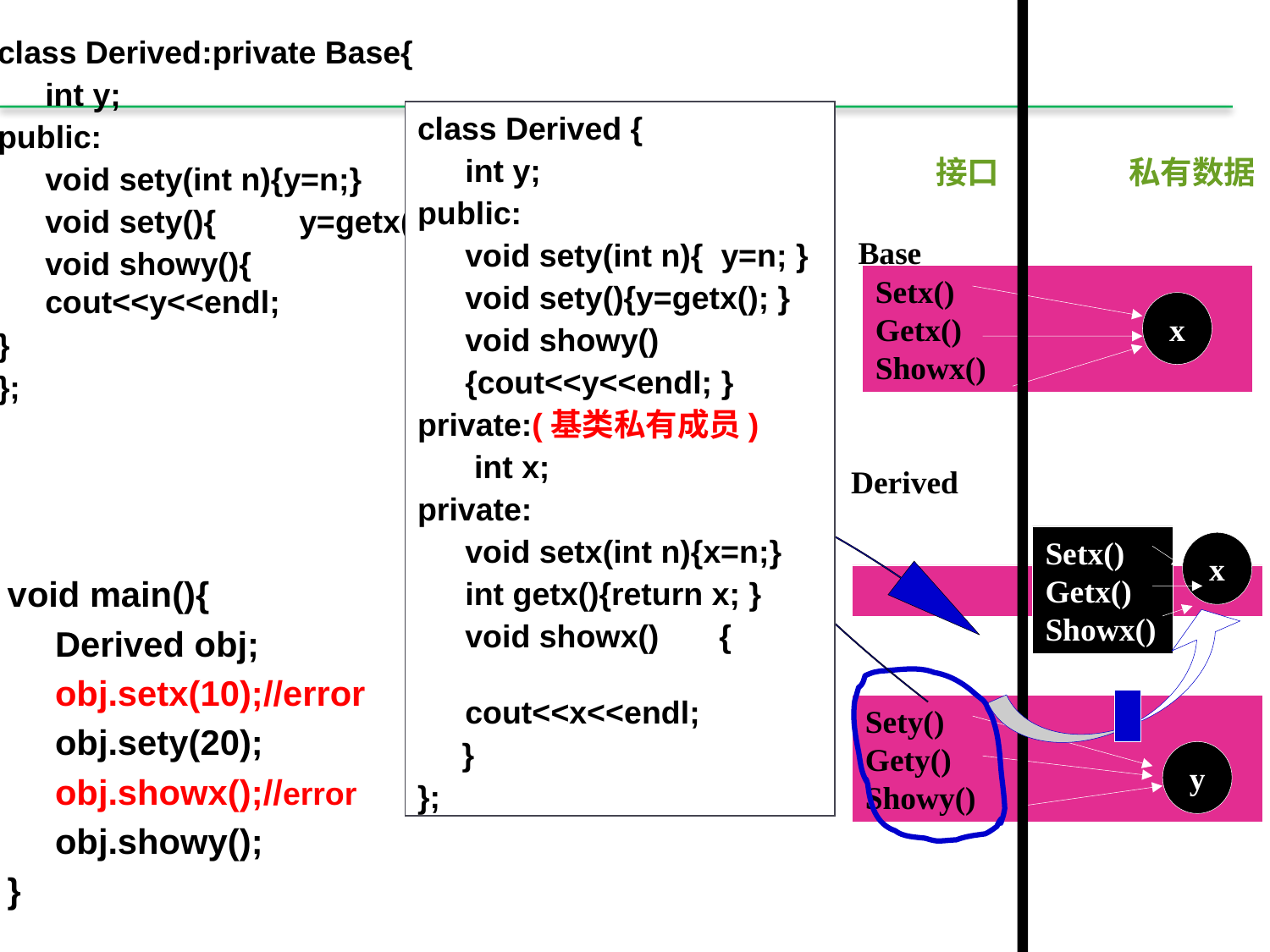

class Derived:private Base{
	int y;
public:
	void sety(int n){y=n;}
	void sety(){	y=getx(); }
	void showy(){	cout<<y<<endl;
}
};
class Derived {
	int y;
public:
	void sety(int n){  y=n; }
	void sety(){y=getx(); }
	void showy()
	{cout<<y<<endl; }
private:(基类私有成员)
	 int x;
private:
	void setx(int n){x=n;}
	int getx(){return x; }
	void showx()	{	cout<<x<<endl;
     }
};
接口
私有数据
Base
Setx()
Getx()
Showx()

x

Derived
Setx()
Getx()
Showx()

x

void main(){
	Derived obj;
	obj.setx(10);//error
	obj.sety(20);
	obj.showx();//error
	obj.showy();
}

Sety()
Gety()
Showy()

y